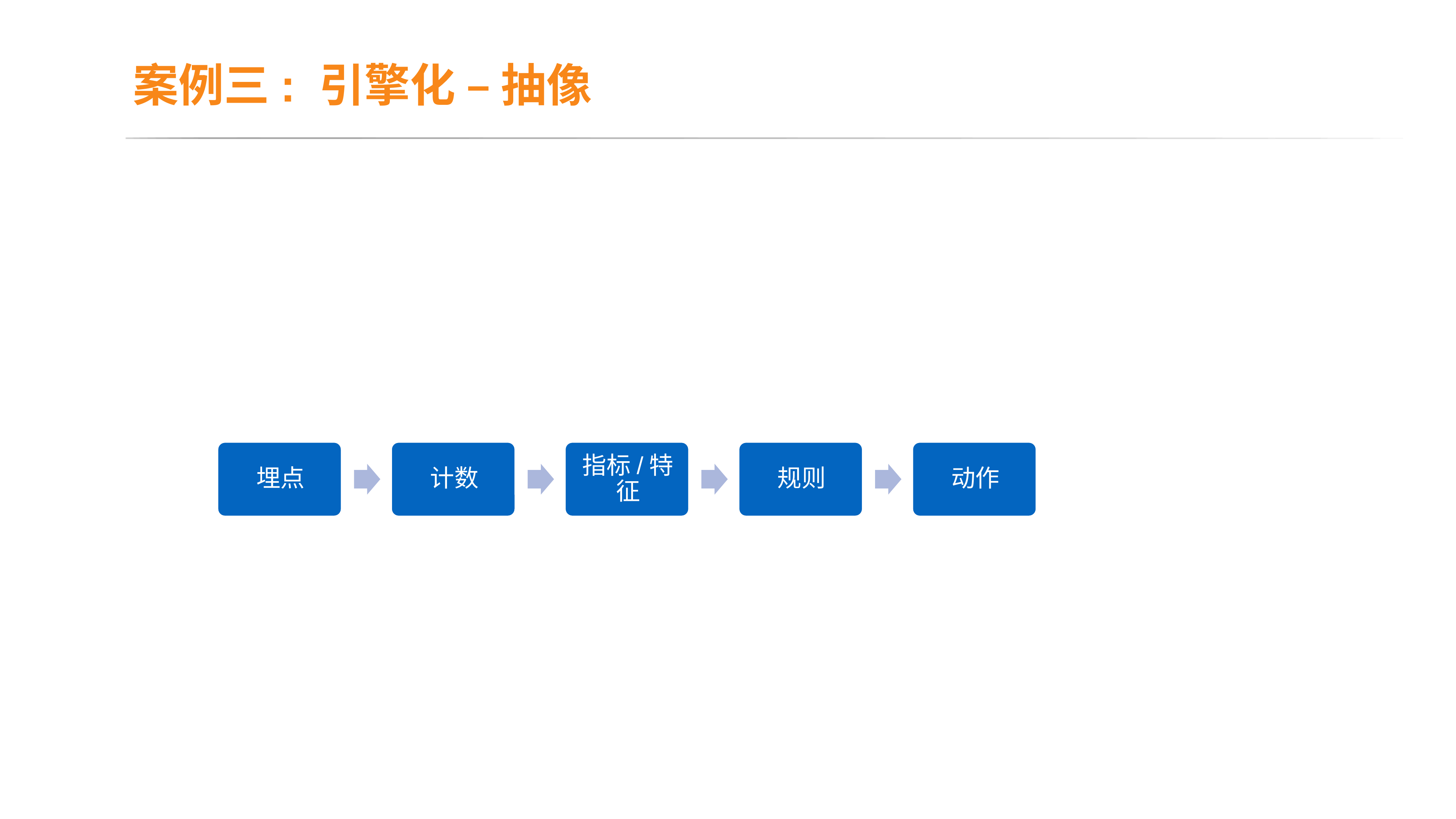

# 案例三: 引擎化 – 抽像

埋点

计数

指标/特征

规则

动作